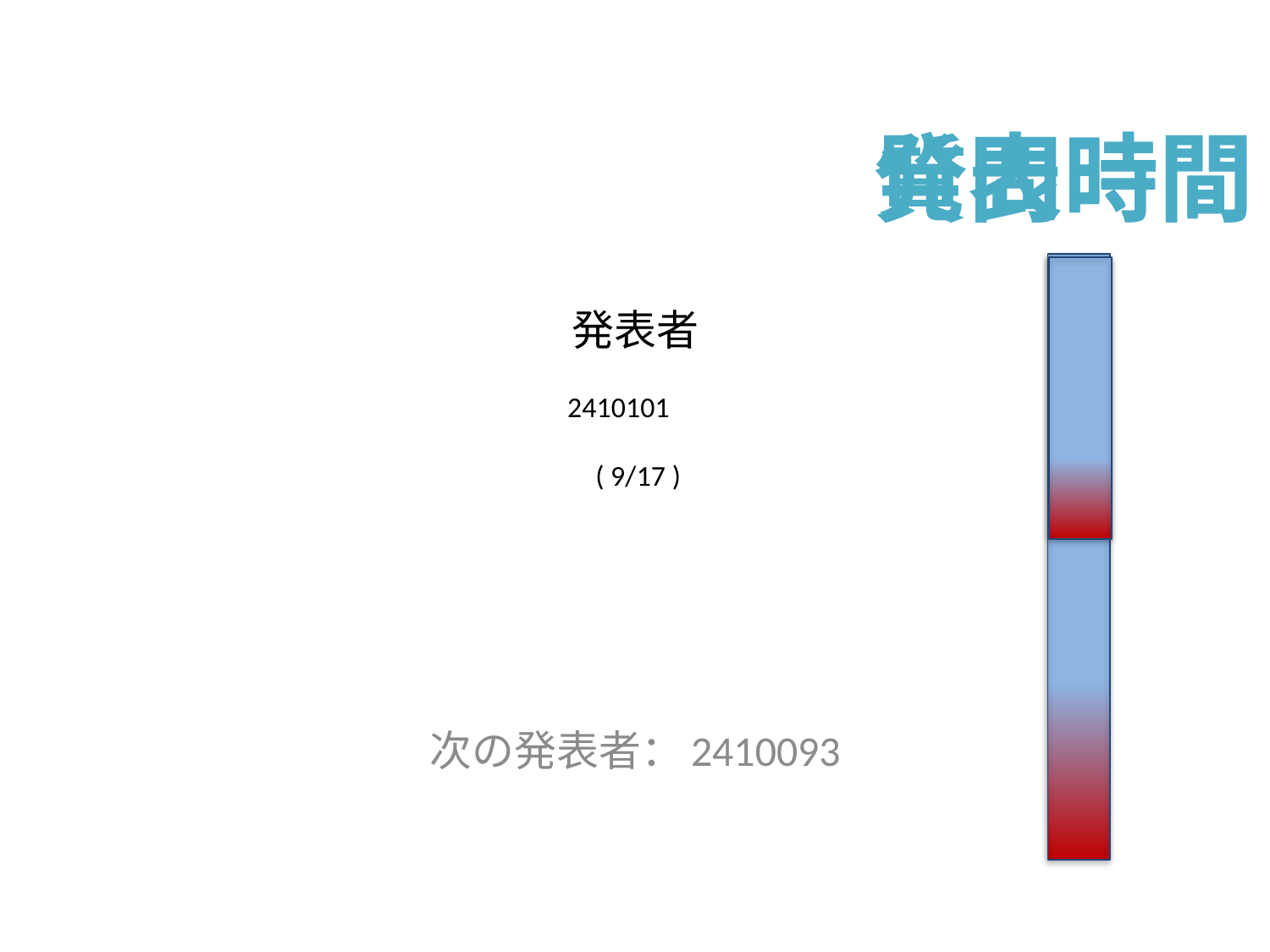

発表時間
質問時間

# 発表者

2410101

 ( 9/17 )

次の発表者：2410093